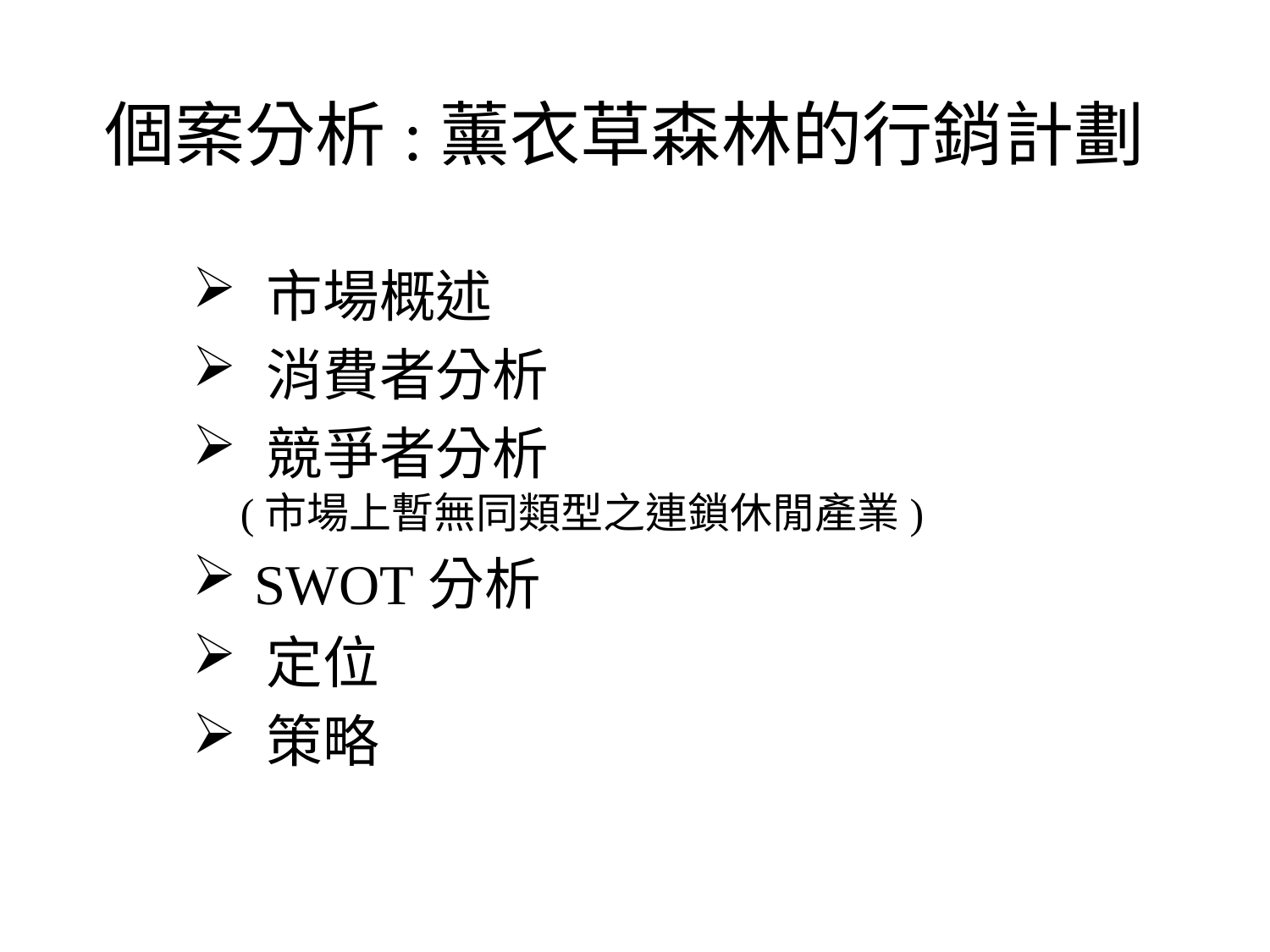

# 個案分析:薰衣草森林的行銷計劃
 市場概述
 消費者分析
 競爭者分析
(市場上暫無同類型之連鎖休閒產業)
 SWOT分析
 定位
 策略